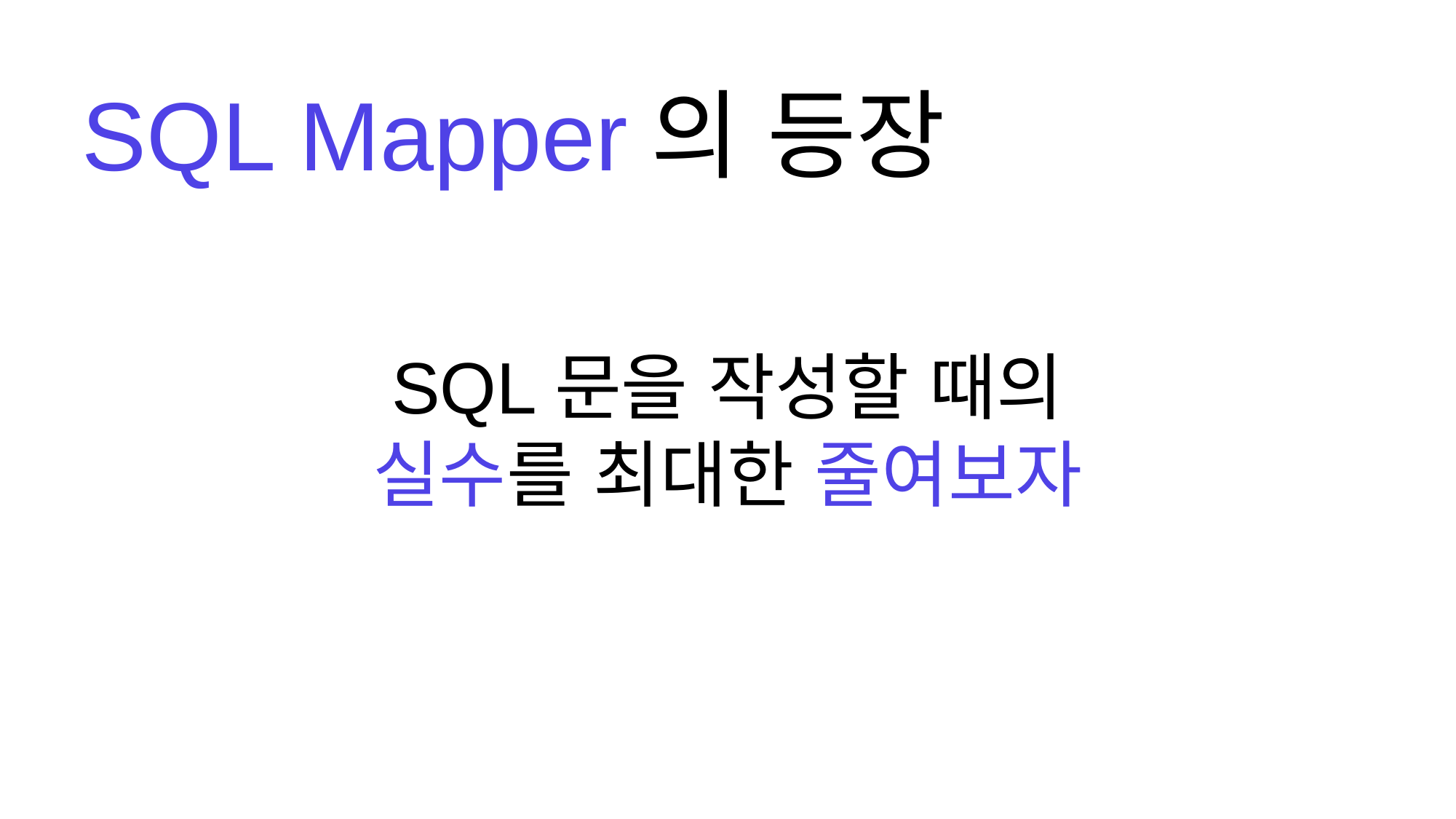

SQL Mapper의 등장
SQL문을 작성할 때의
실수를 최대한 줄여보자